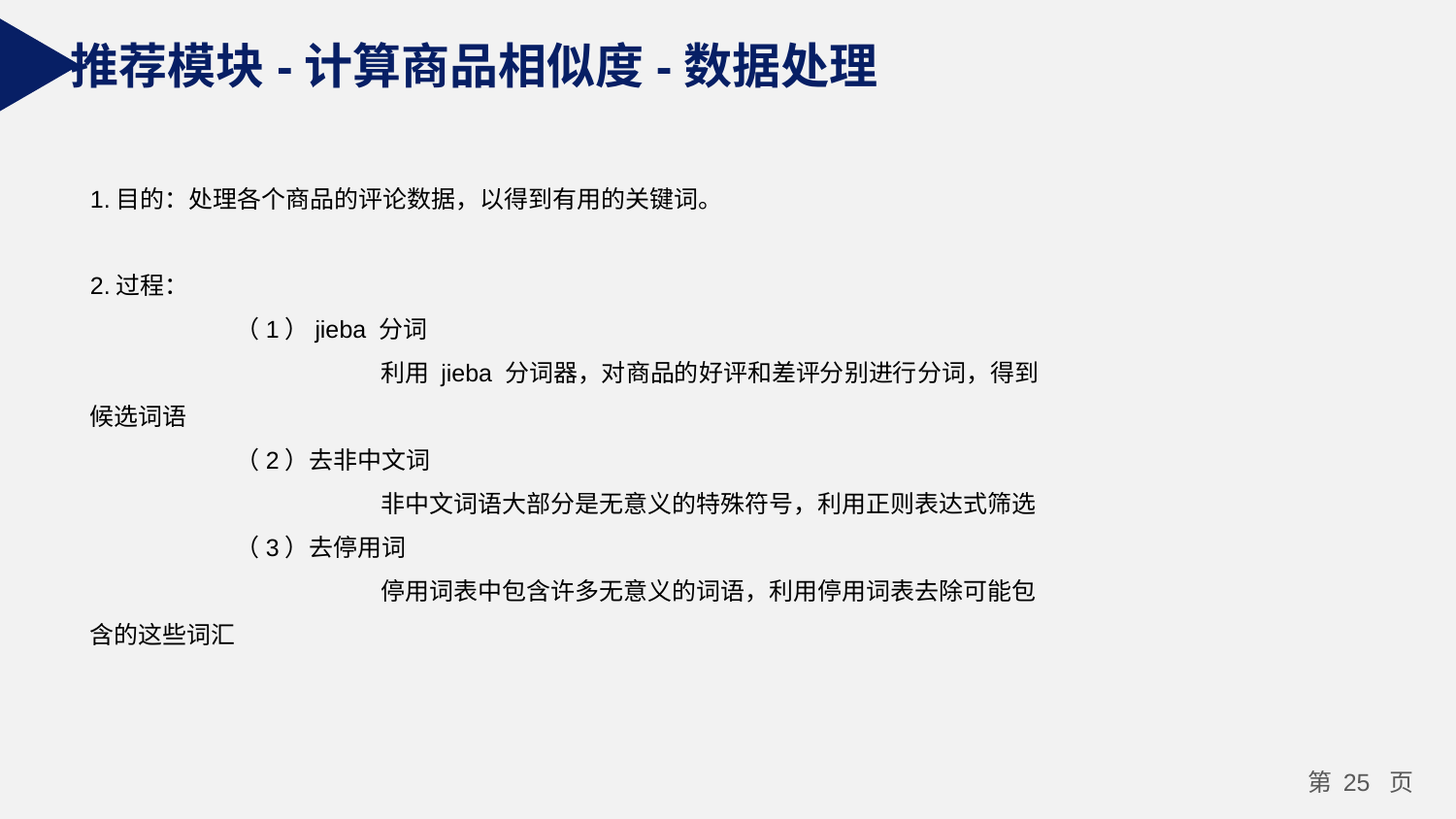

推荐模块-计算商品相似度-数据处理
1.目的：处理各个商品的评论数据，以得到有用的关键词。

2.过程：
	（1）jieba 分词
		利用 jieba 分词器，对商品的好评和差评分别进行分词，得到候选词语
	（2）去非中文词
		非中文词语大部分是无意义的特殊符号，利用正则表达式筛选
	（3）去停用词
		停用词表中包含许多无意义的词语，利用停用词表去除可能包含的这些词汇